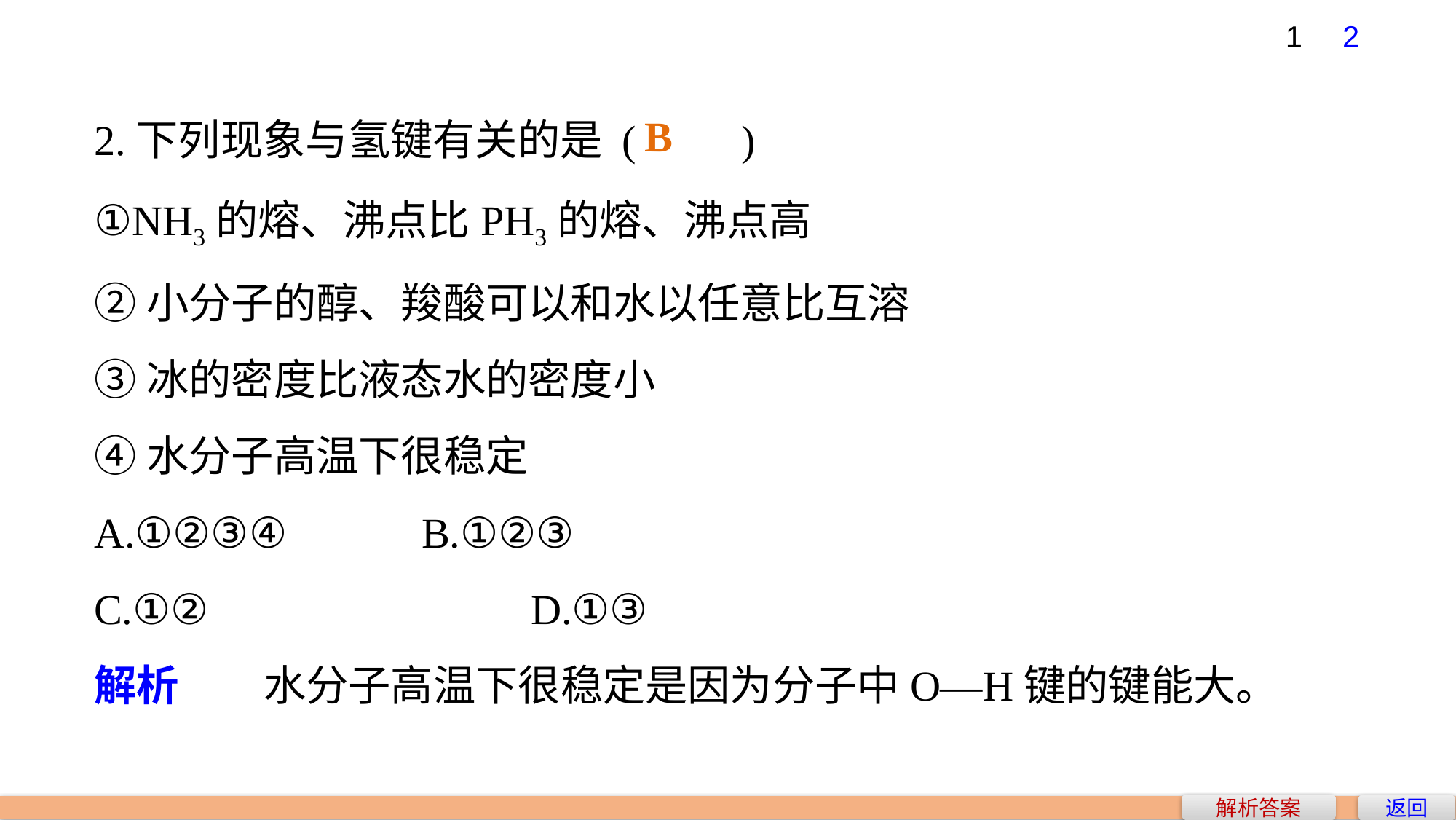

1
2
2.下列现象与氢键有关的是 (　　)
①NH3的熔、沸点比PH3的熔、沸点高
②小分子的醇、羧酸可以和水以任意比互溶
③冰的密度比液态水的密度小
④水分子高温下很稳定
A.①②③④  		B.①②③
C.①②  			D.①③
解析　　水分子高温下很稳定是因为分子中O—H键的键能大。
B
解析答案
返回